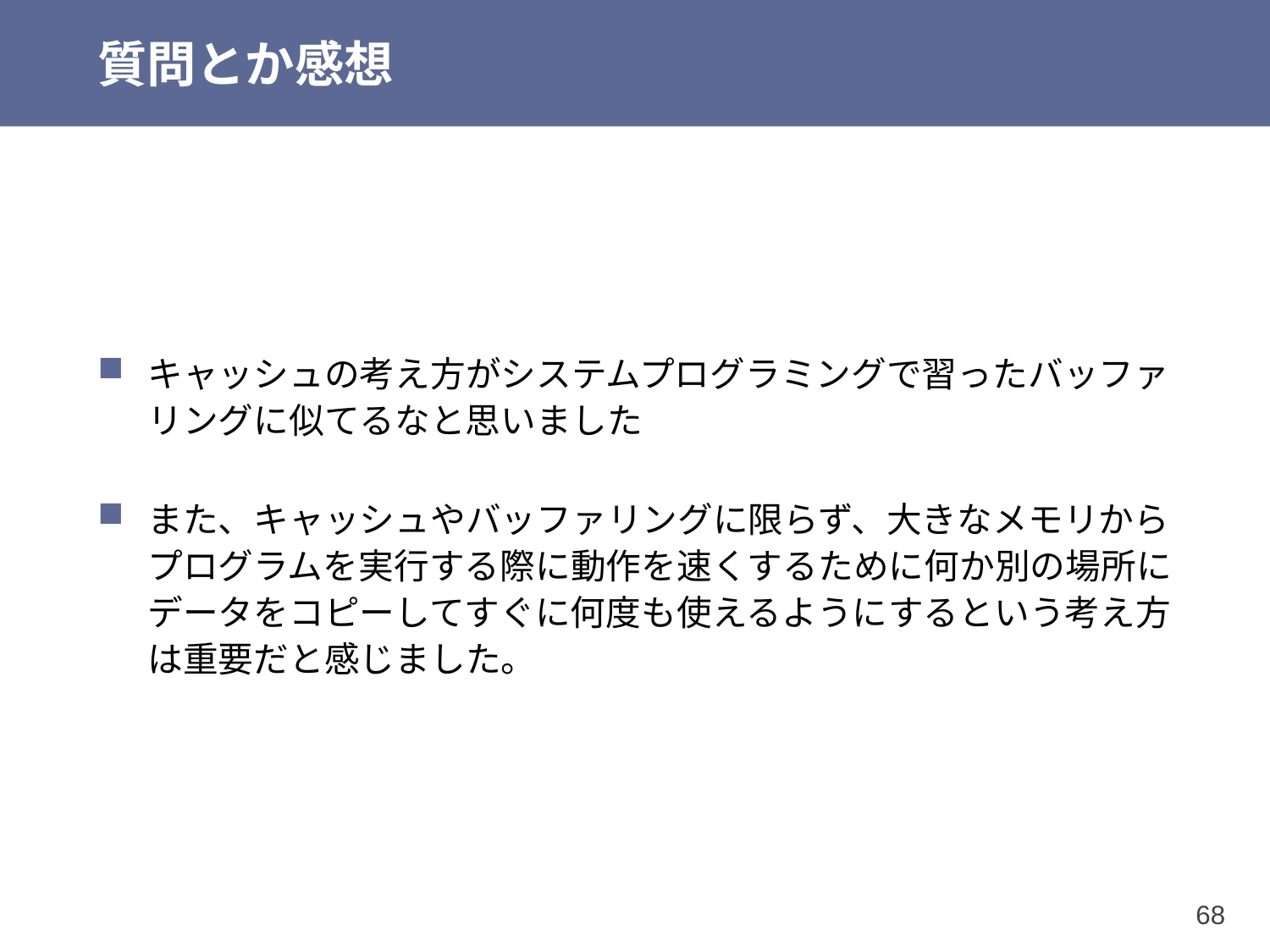

# 質問とか感想
キャッシュの考え方がシステムプログラミングで習ったバッファリングに似てるなと思いました
また、キャッシュやバッファリングに限らず、大きなメモリからプログラムを実行する際に動作を速くするために何か別の場所にデータをコピーしてすぐに何度も使えるようにするという考え方は重要だと感じました。